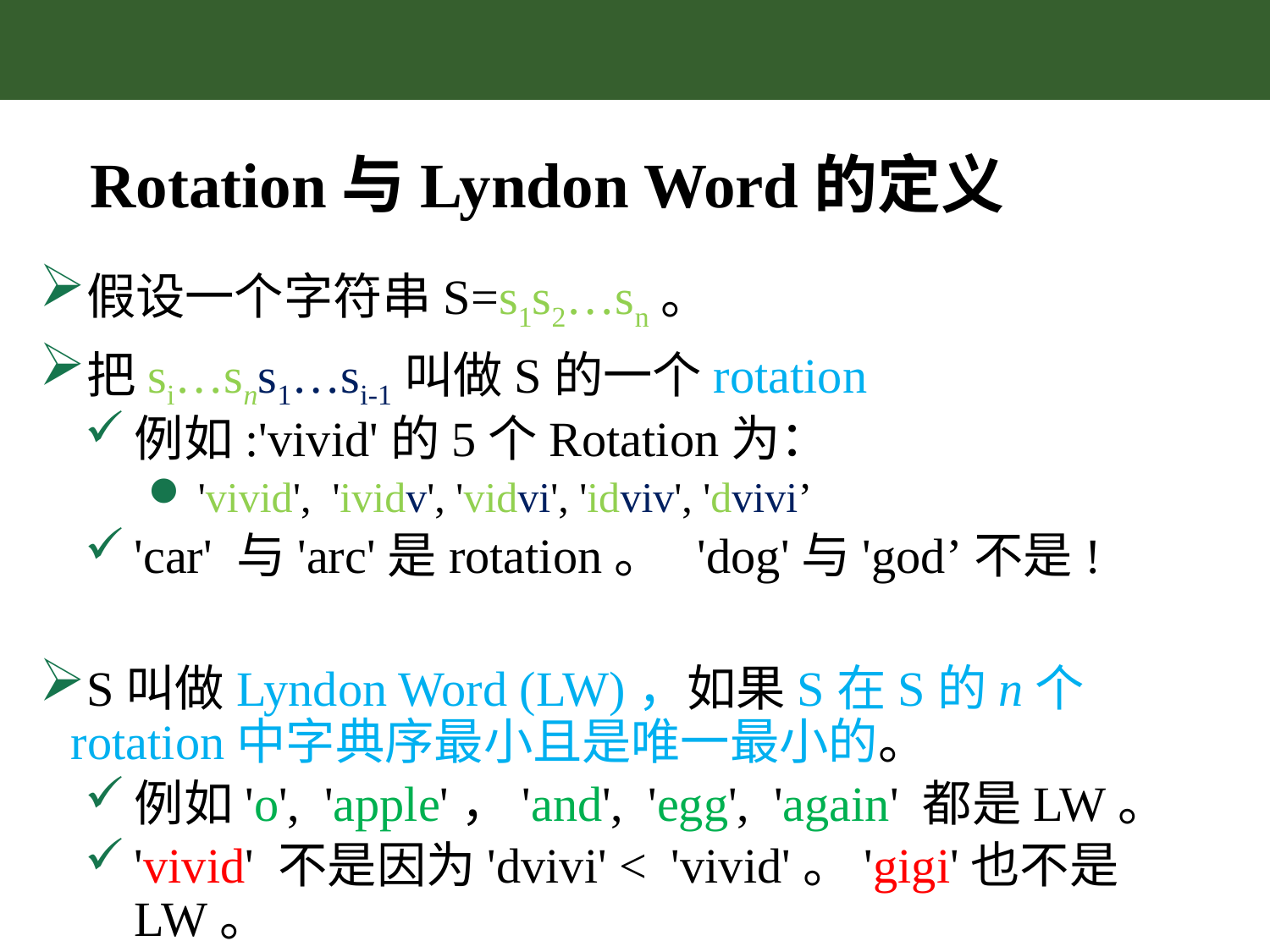

# Rotation与Lyndon Word的定义
假设一个字符串S=s1s2…sn。
把si…sns1…si-1叫做S的一个rotation
例如:'vivid'的5个Rotation为：
'vivid',  'ividv', 'vidvi', 'idviv', 'dvivi’
'car' 与'arc'是rotation。  'dog'与'god’不是!

S叫做Lyndon Word (LW)，如果S在S的n个rotation中字典序最小且是唯一最小的。
例如'o',  'apple'，'and',  'egg',  'again' 都是LW。
'vivid' 不是因为'dvivi' <  'vivid'。'gigi'也不是LW。